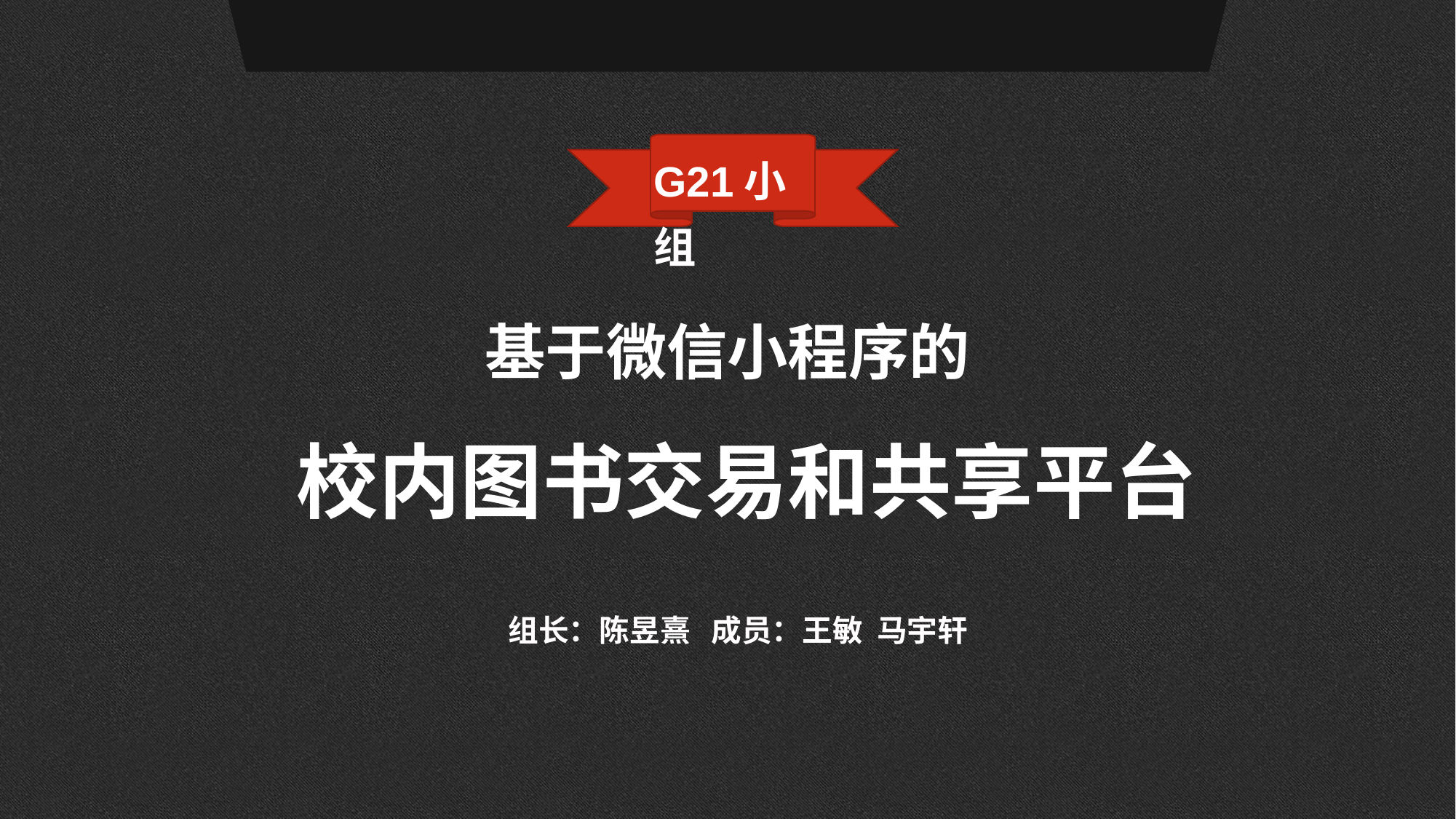

G21小组

基于微信小程序的
校内图书交易和共享平台
  组长：陈昱熹   成员：王敏  马宇轩